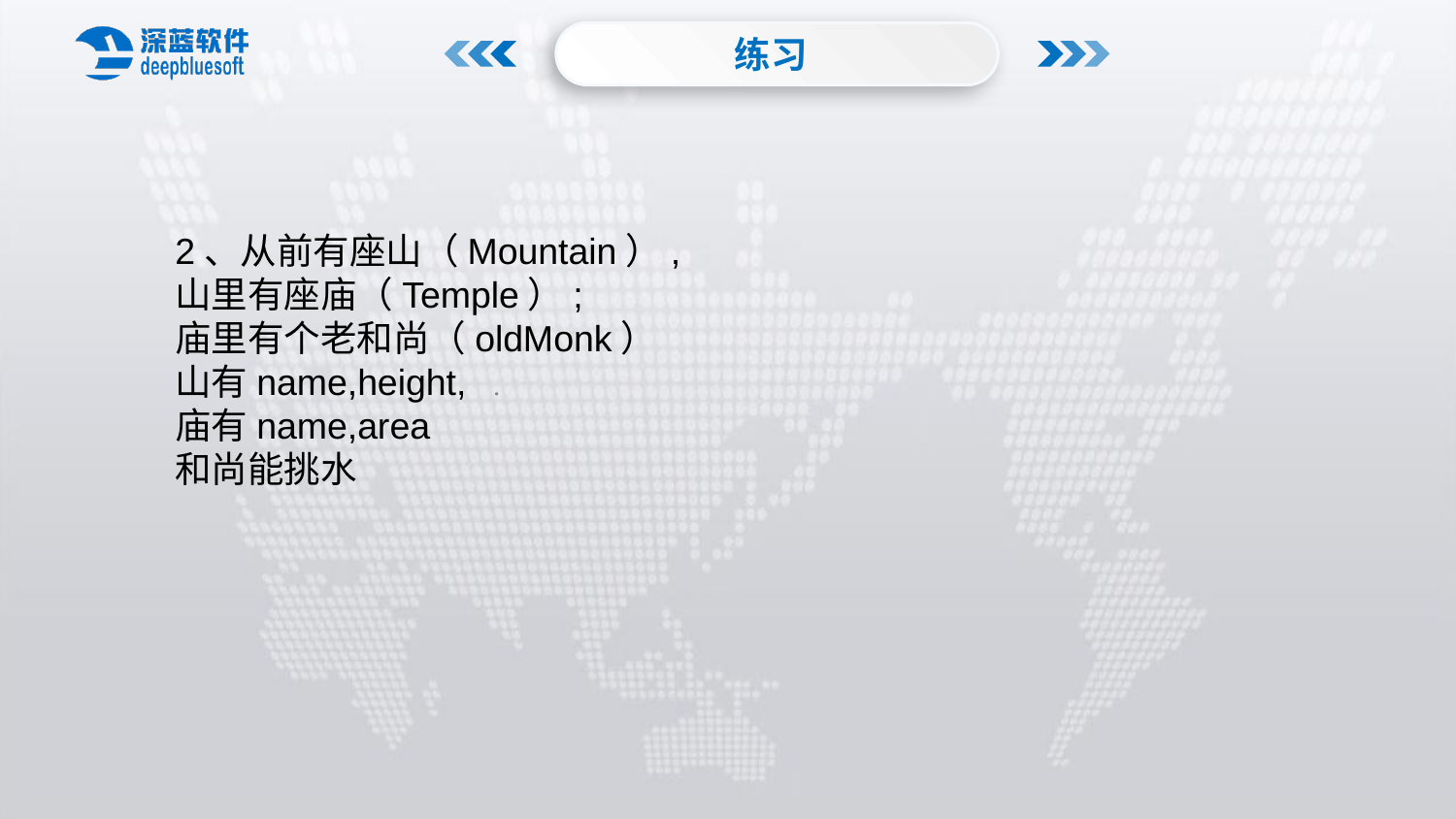

练习

2、从前有座山（Mountain）,
山里有座庙（Temple）;
庙里有个老和尚（oldMonk）
山有name,height,
庙有name,area
和尚能挑水